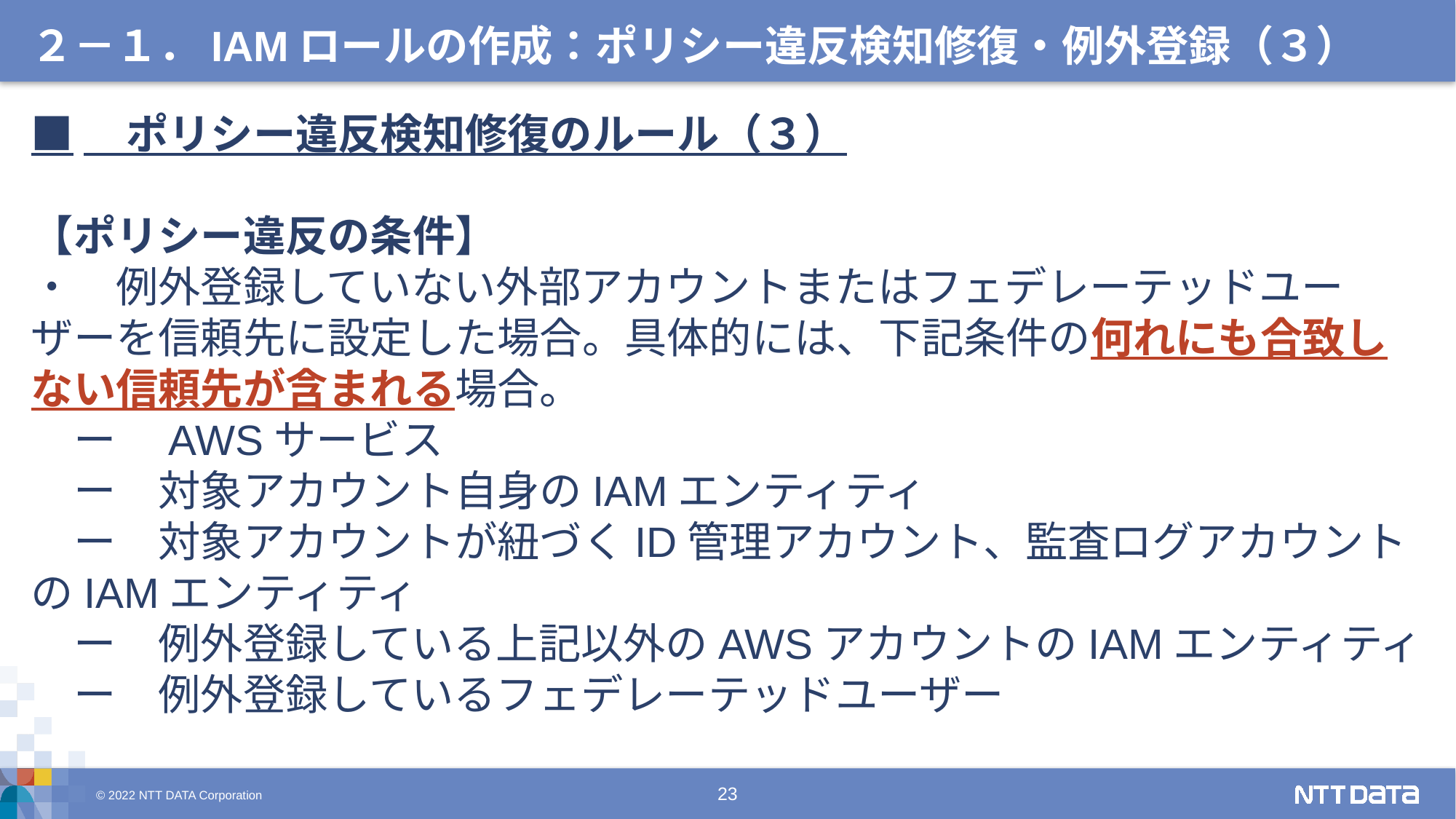

２－１．IAMロールの作成：ポリシー違反検知修復・例外登録（３）
■　ポリシー違反検知修復のルール（３）

【ポリシー違反の条件】
・　例外登録していない外部アカウントまたはフェデレーテッドユーザーを信頼先に設定した場合。具体的には、下記条件の何れにも合致しない信頼先が含まれる場合。
　ー　AWSサービス
　ー　対象アカウント自身のIAMエンティティ
　ー　対象アカウントが紐づくID管理アカウント、監査ログアカウントのIAMエンティティ
　ー　例外登録している上記以外のAWSアカウントのIAMエンティティ
　ー　例外登録しているフェデレーテッドユーザー